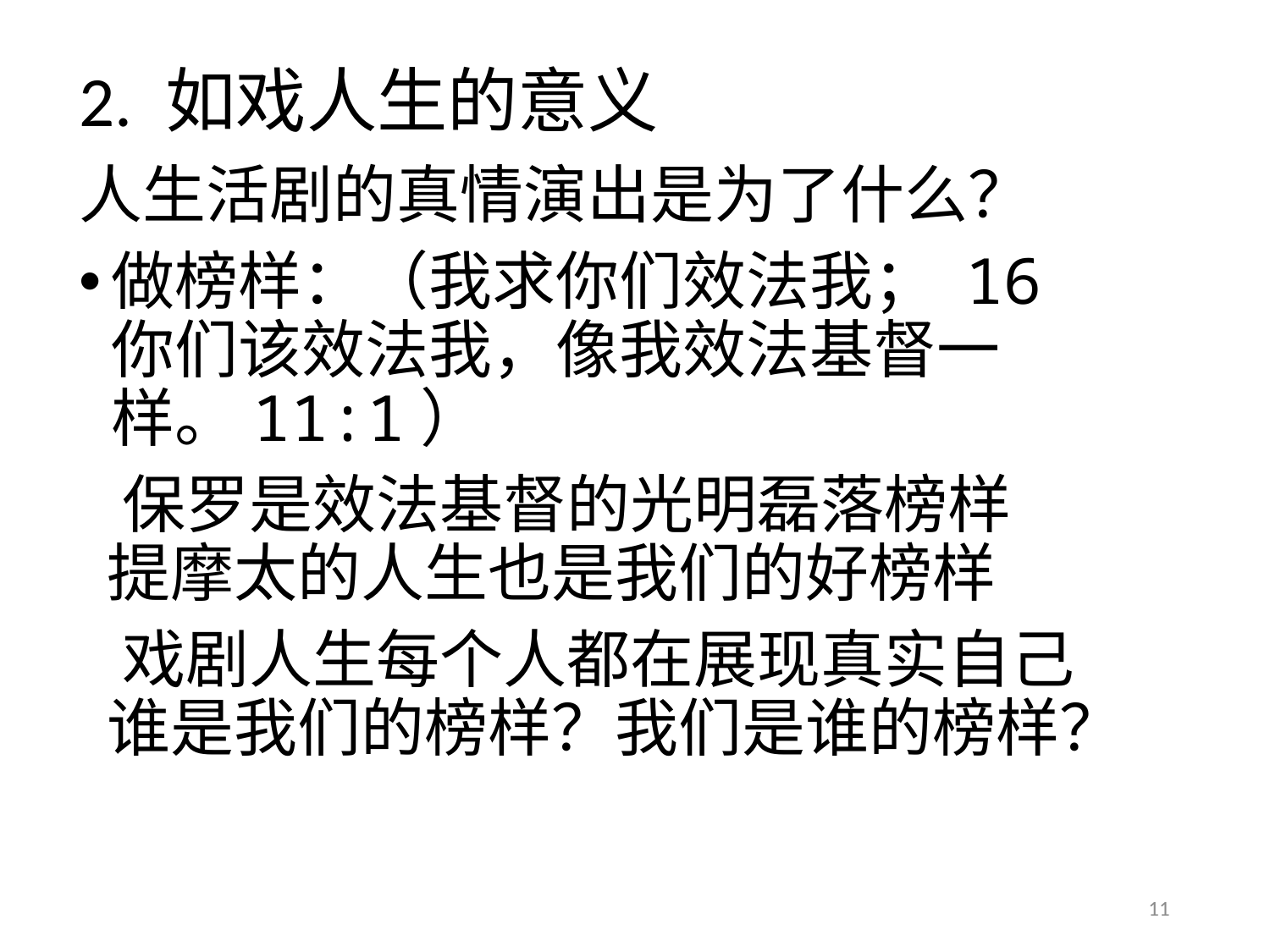

# 2. 如戏人生的意义
人生活剧的真情演出是为了什么？
做榜样：（我求你们效法我； 16
你们该效法我，像我效法基督一样。11:1）
  保罗是效法基督的光明磊落榜样
  提摩太的人生也是我们的好榜样
  戏剧人生每个人都在展现真实自己
  谁是我们的榜样？我们是谁的榜样？
11